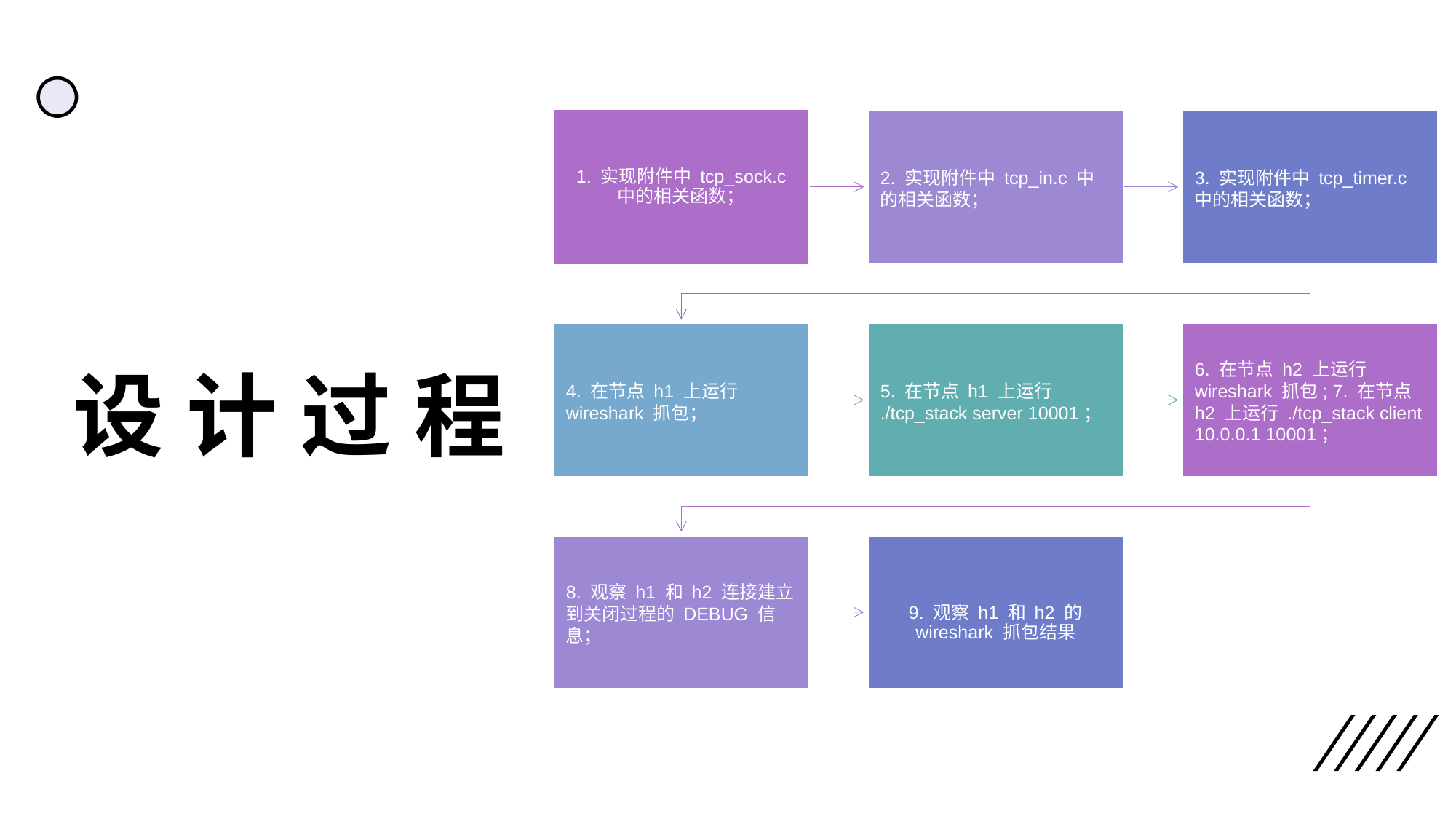

1. 实现附件中 tcp_sock.c 中的相关函数；

2. 实现附件中 tcp_in.c 中的相关函数；

3. 实现附件中 tcp_timer.c 中的相关函数；

4. 在节点 h1 上运行 wireshark 抓包；

5. 在节点 h1 上运行 ./tcp_stack server 10001；

6. 在节点 h2 上运行 wireshark 抓包; 7. 在节点 h2 上运行 ./tcp_stack client 10.0.0.1 10001；

8. 观察 h1 和 h2 连接建立到关闭过程的 DEBUG 信息；

9. 观察 h1 和 h2 的 wireshark 抓包结果
# 设计过程